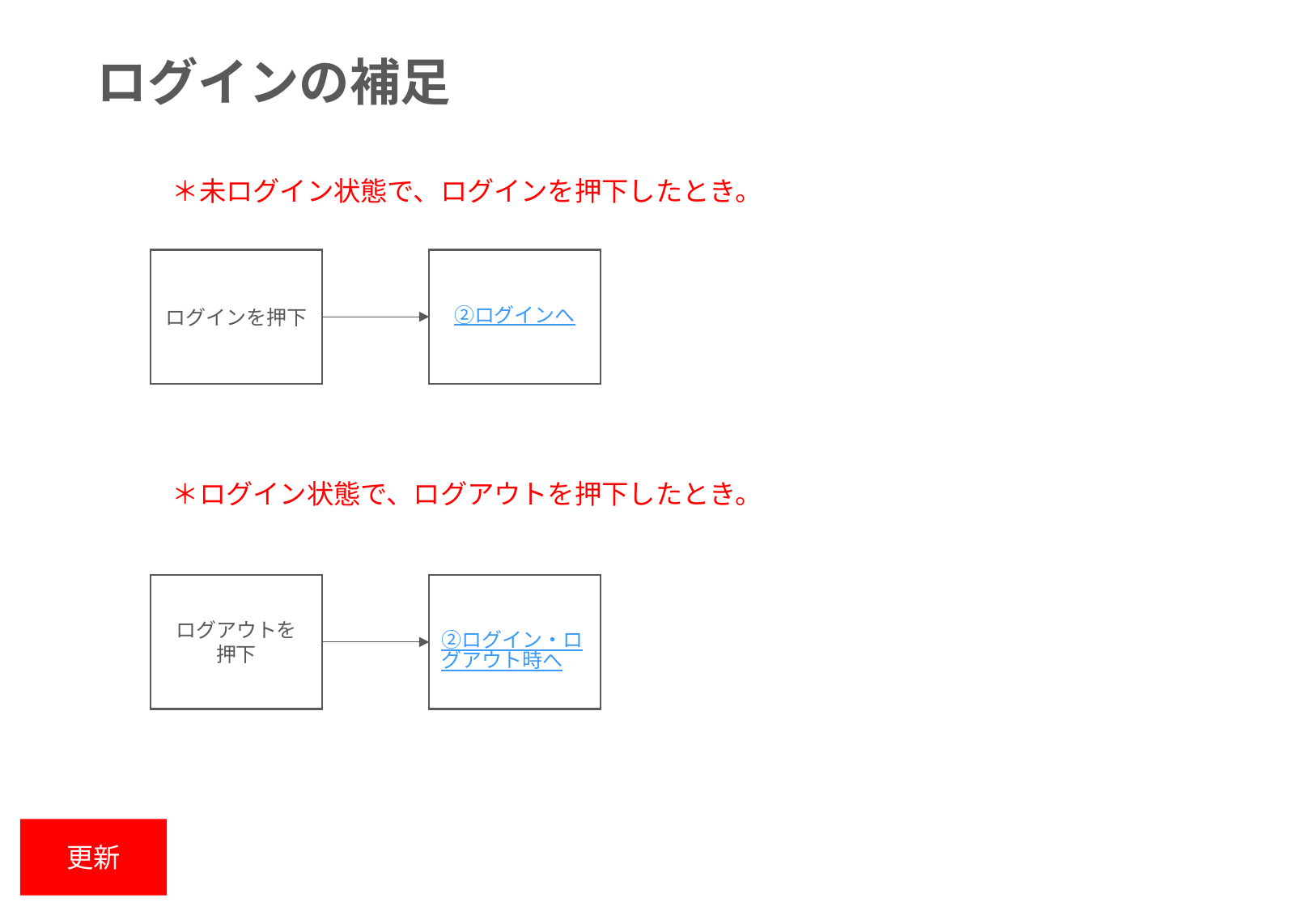

ログインの補足
＊未ログイン状態で、ログインを押下したとき。
ログインを押下
②ログインへ
＊ログイン状態で、ログアウトを押下したとき。
ログアウトを
押下
②ログイン・ログアウト時へ
更新